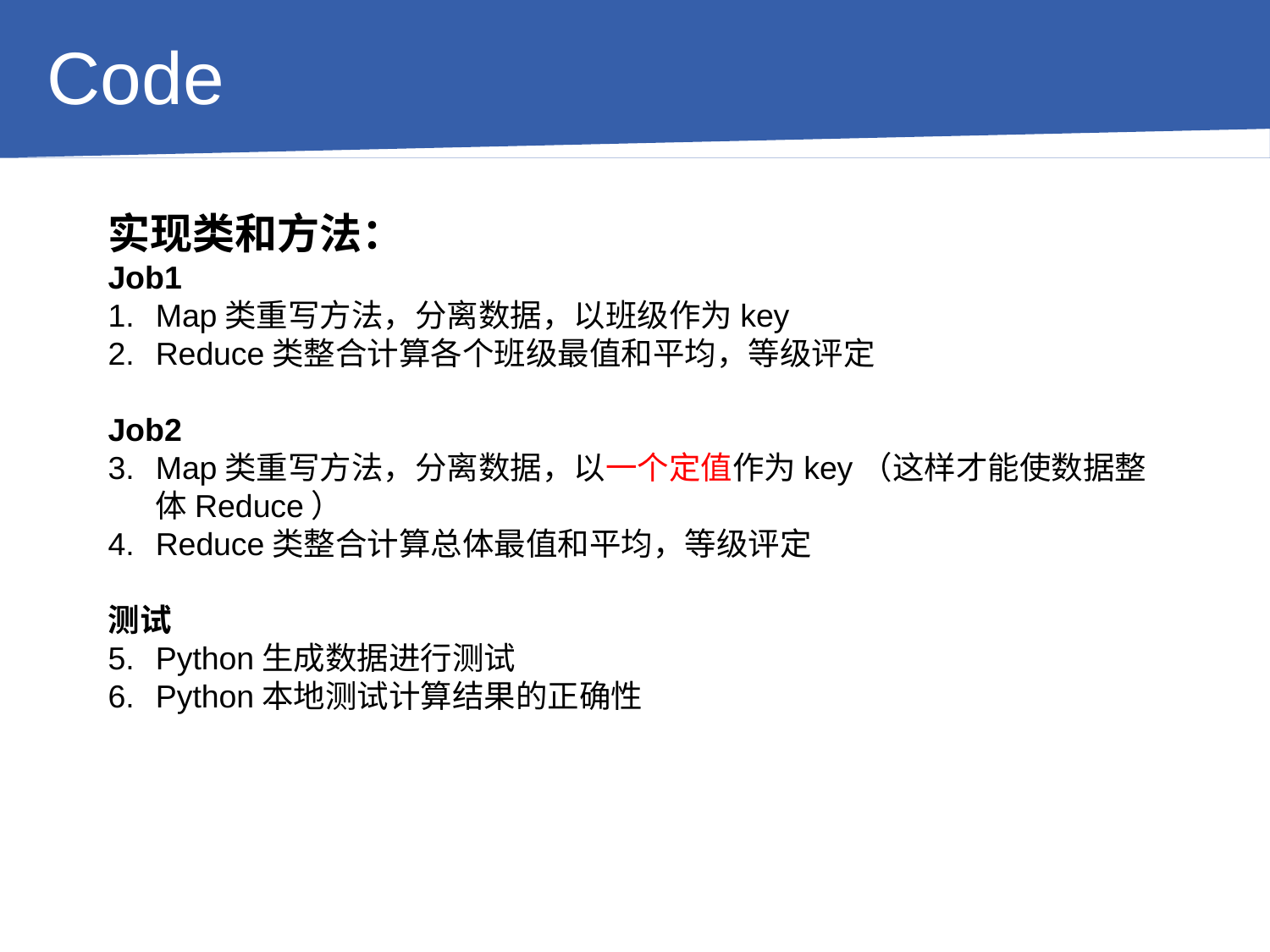

Code
实现类和方法：
Job1
Map类重写方法，分离数据，以班级作为key
Reduce类整合计算各个班级最值和平均，等级评定

Job2
Map类重写方法，分离数据，以一个定值作为key（这样才能使数据整体Reduce）
Reduce类整合计算总体最值和平均，等级评定

测试
Python生成数据进行测试
Python本地测试计算结果的正确性